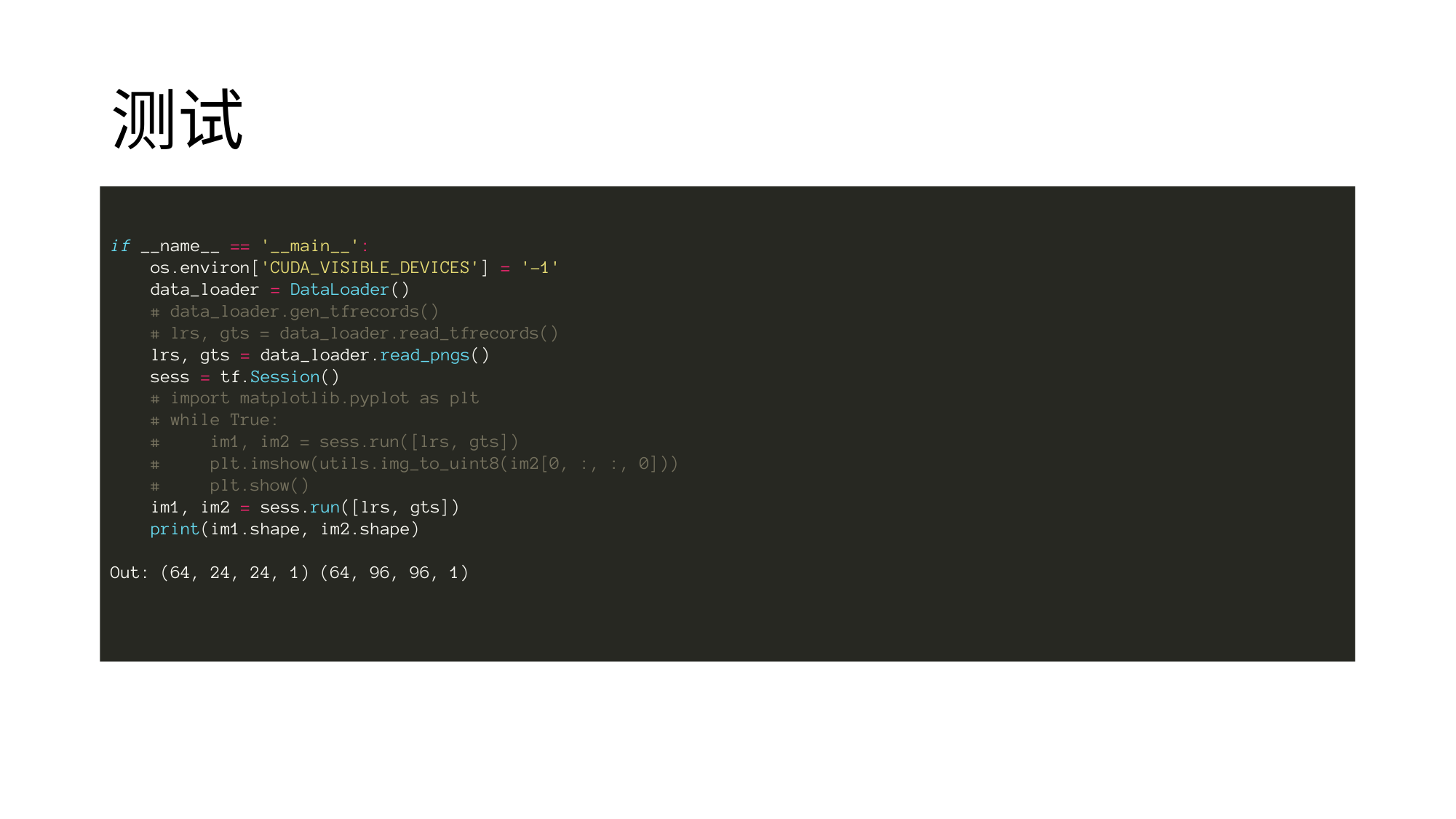

# 测试
if __name__ == '__main__':
    os.environ['CUDA_VISIBLE_DEVICES'] = '-1'
    data_loader = DataLoader()
    # data_loader.gen_tfrecords()
    # lrs, gts = data_loader.read_tfrecords()
    lrs, gts = data_loader.read_pngs()
    sess = tf.Session()
    # import matplotlib.pyplot as plt
    # while True:
    #     im1, im2 = sess.run([lrs, gts])
    #     plt.imshow(utils.img_to_uint8(im2[0, :, :, 0]))
    #     plt.show()
    im1, im2 = sess.run([lrs, gts])
    print(im1.shape, im2.shape)

Out: (64, 24, 24, 1) (64, 96, 96, 1)